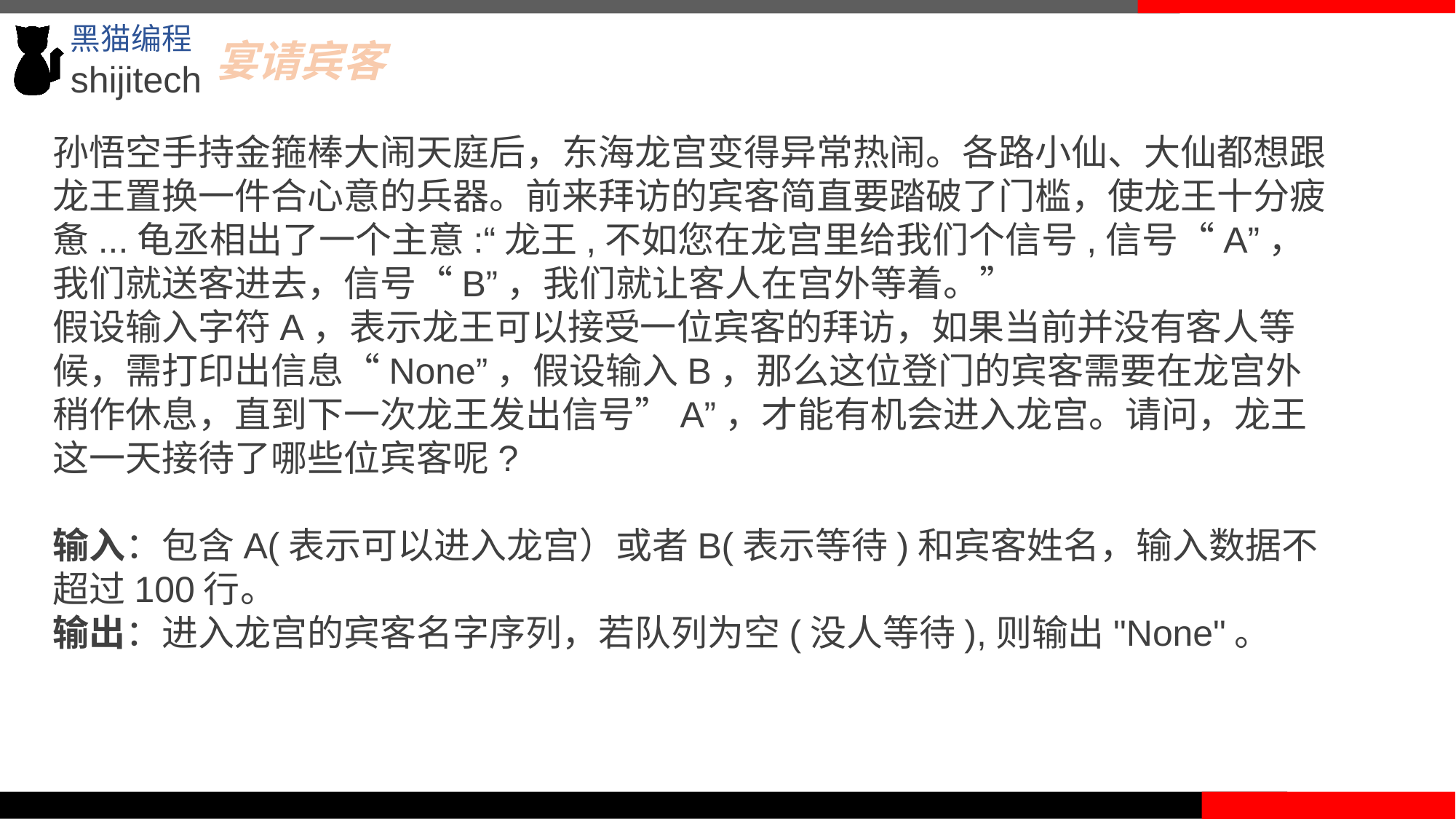

宴请宾客
孙悟空手持金箍棒大闹天庭后，东海龙宫变得异常热闹。各路小仙、大仙都想跟龙王置换一件合心意的兵器。前来拜访的宾客简直要踏破了门槛，使龙王十分疲惫...龟丞相出了一个主意:“龙王,不如您在龙宫里给我们个信号,信号“A”，我们就送客进去，信号“B”，我们就让客人在宫外等着。”
假设输入字符A，表示龙王可以接受一位宾客的拜访，如果当前并没有客人等候，需打印出信息“None”，假设输入B，那么这位登门的宾客需要在龙宫外稍作休息，直到下一次龙王发出信号”A”，才能有机会进入龙宫。请问，龙王这一天接待了哪些位宾客呢?

输入：包含A(表示可以进入龙宫）或者B(表示等待)和宾客姓名，输入数据不超过100行。
输出：进入龙宫的宾客名字序列，若队列为空(没人等待),则输出"None"。